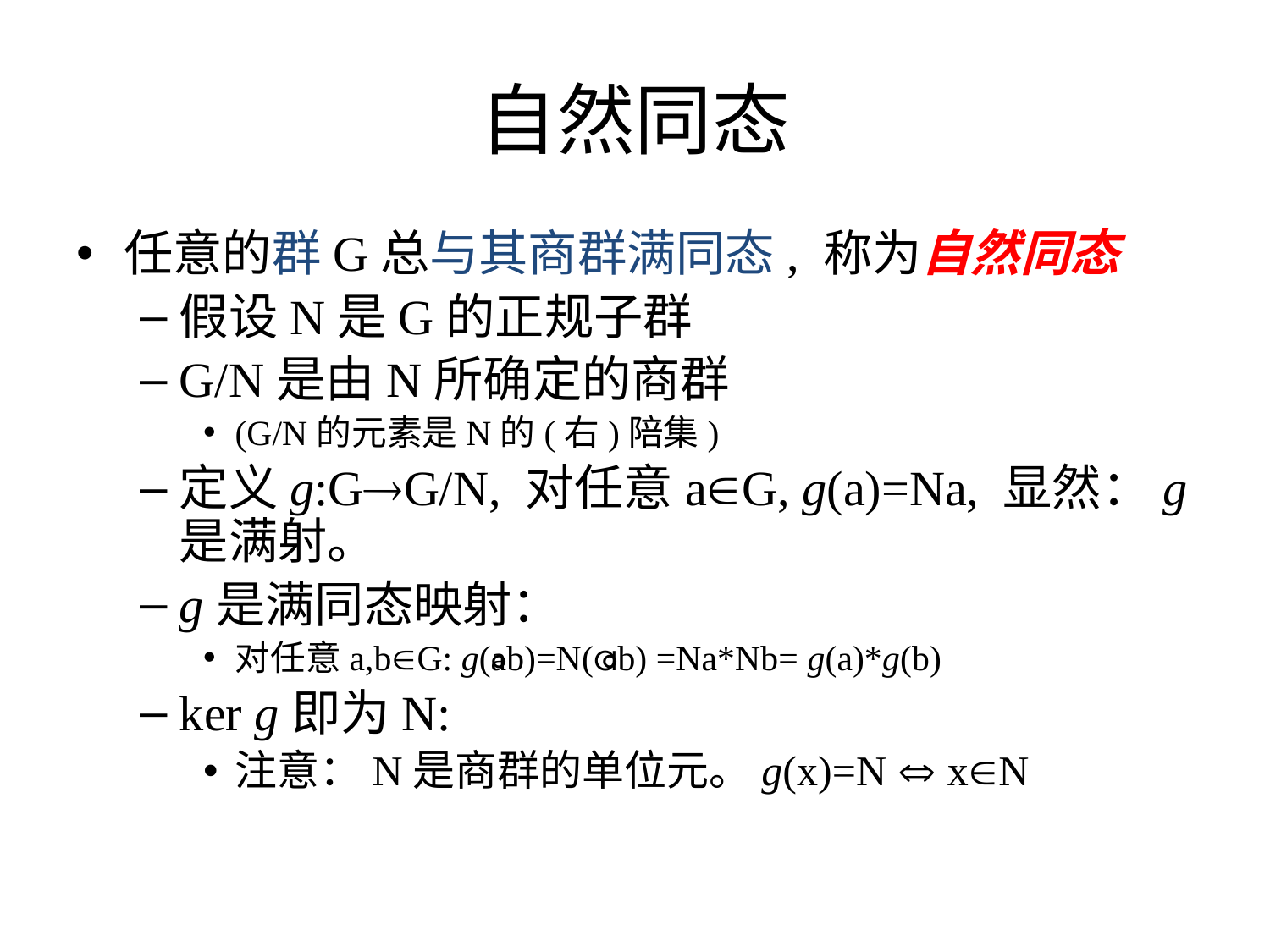

# 自然同态
任意的群G总与其商群满同态, 称为自然同态
假设N是G的正规子群
G/N是由N所确定的商群
(G/N的元素是N的(右)陪集)
定义g:G→G/N, 对任意a∈G, g(a)=Na, 显然：g是满射。
g是满同态映射：
对任意a,b∈G: g(a⃘b)=N(a⃘b) =Na*Nb= g(a)*g(b)
ker g即为N:
注意：N是商群的单位元。g(x)=N ⇔ x∈N